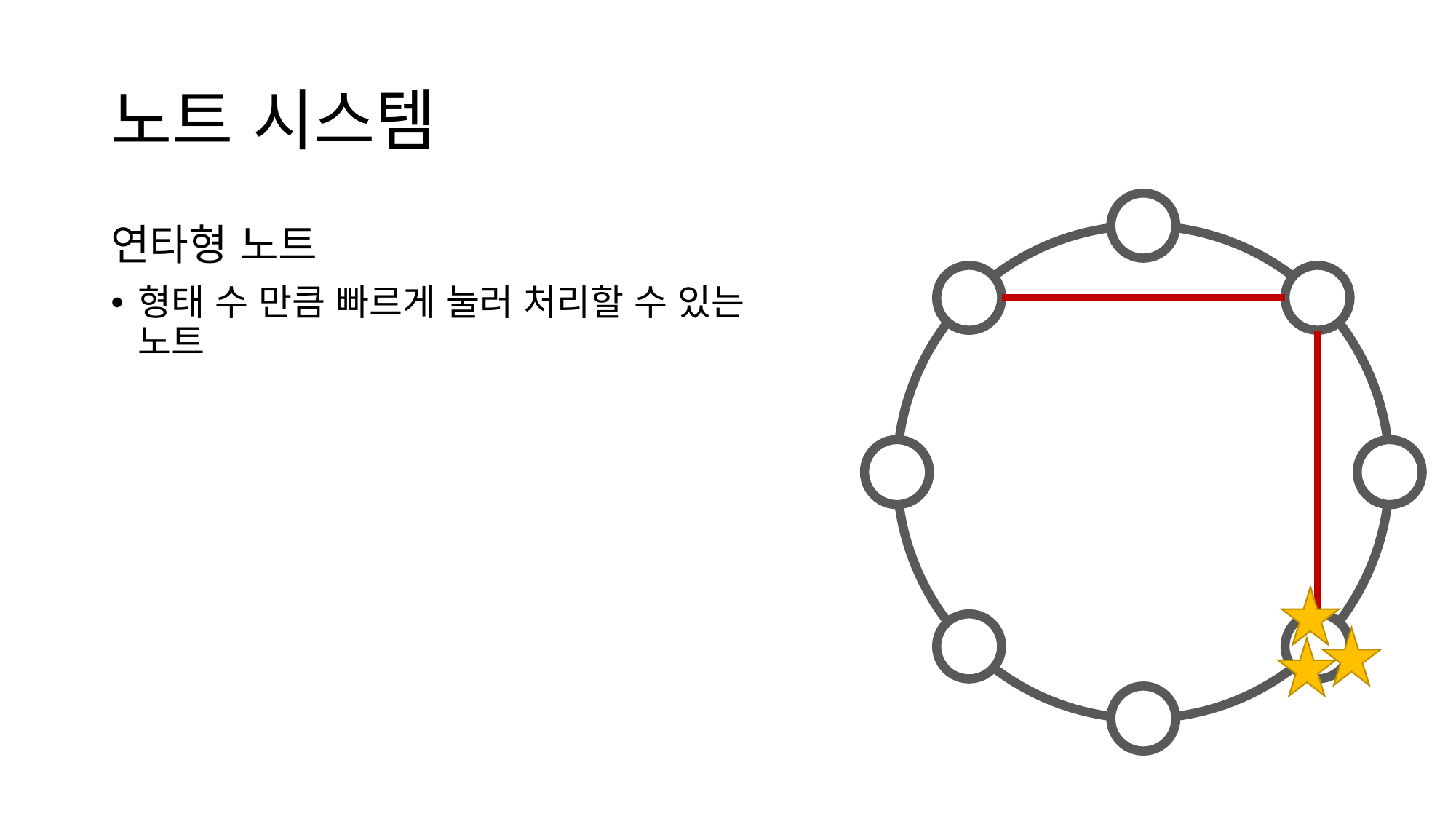

# 노트 시스템

연타형 노트
형태 수 만큼 빠르게 눌러 처리할 수 있는 노트